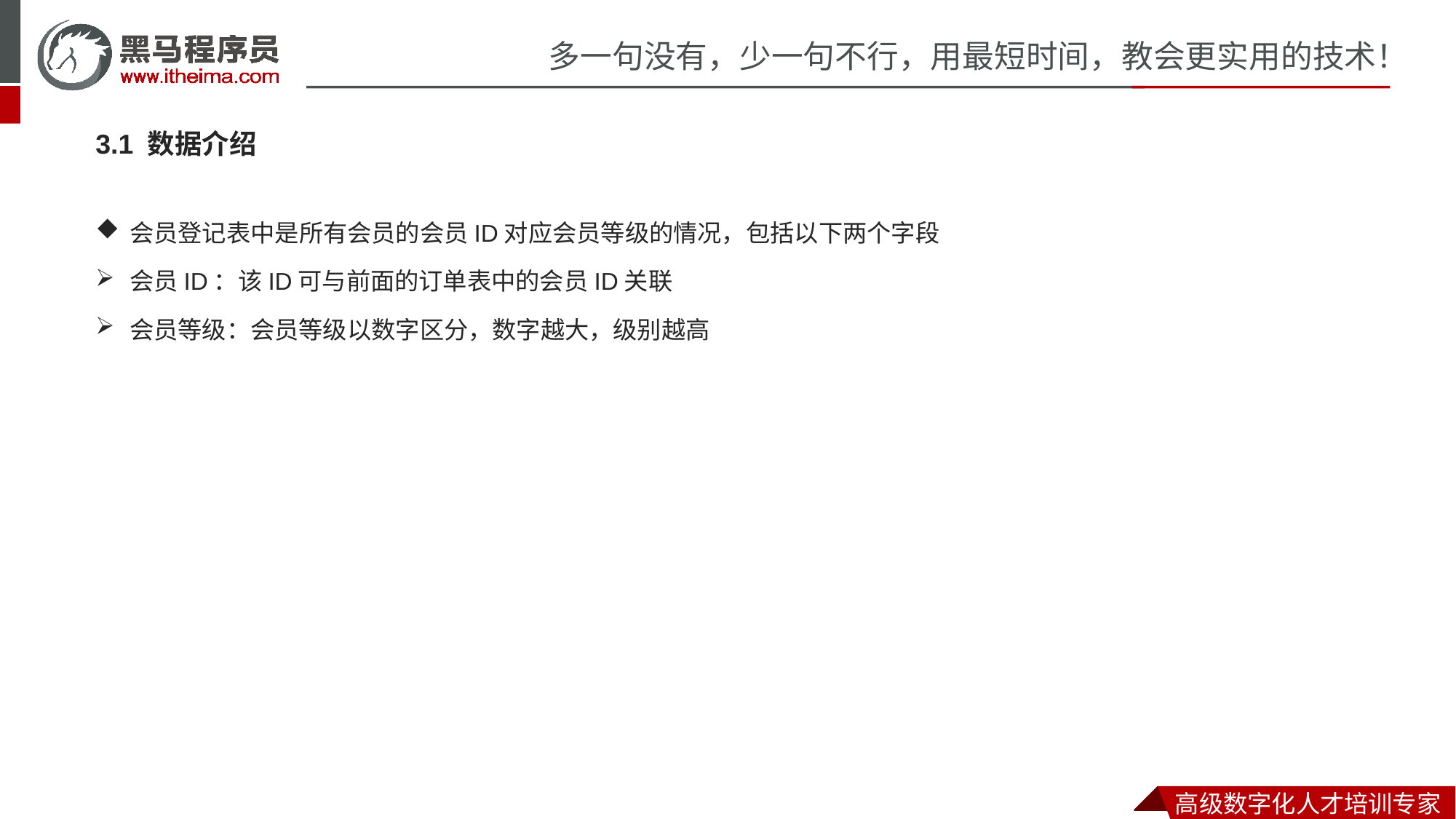

3.1 数据介绍
会员登记表中是所有会员的会员ID对应会员等级的情况，包括以下两个字段
会员ID：该ID可与前面的订单表中的会员ID关联
会员等级：会员等级以数字区分，数字越大，级别越高